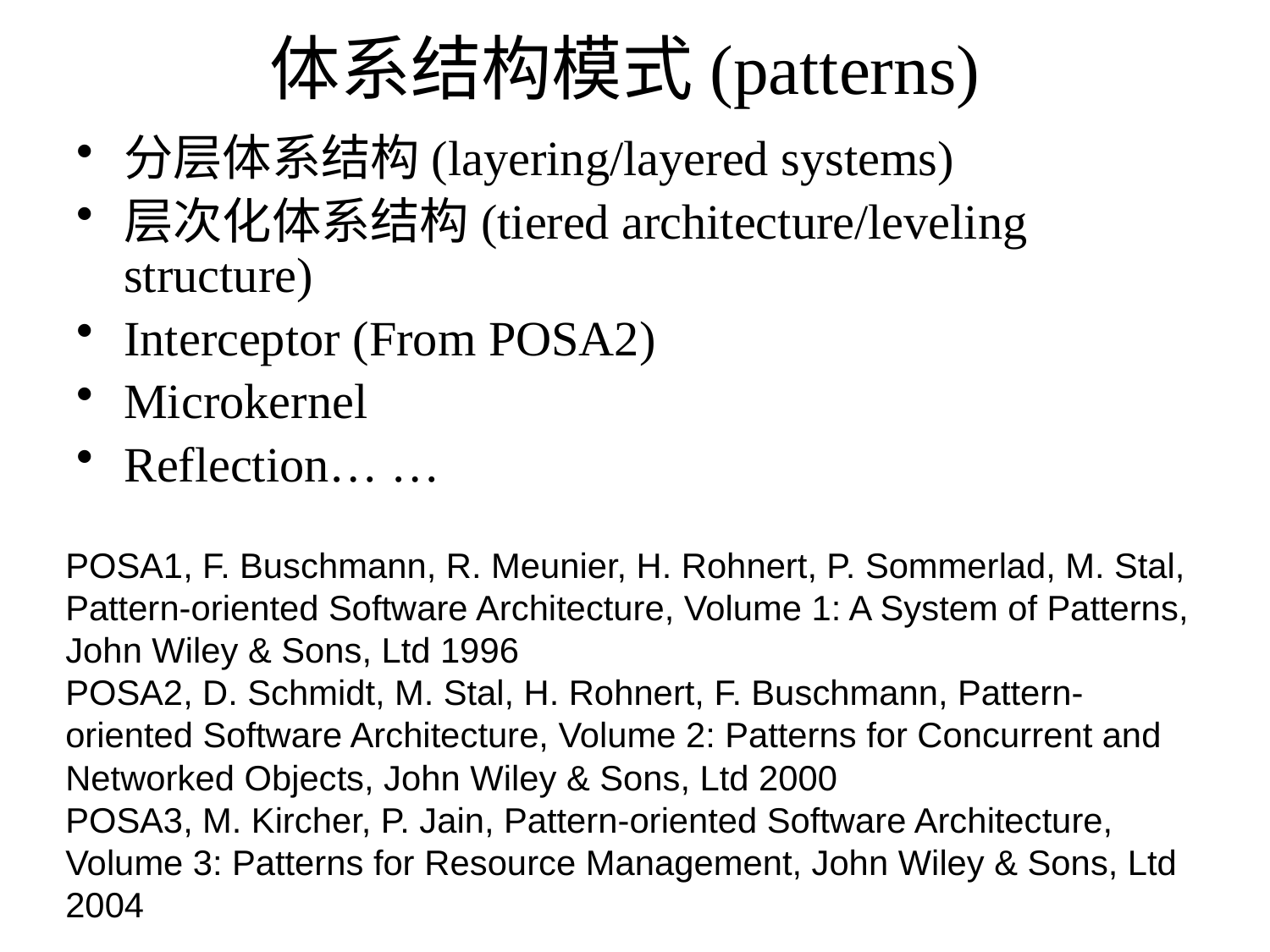

# 体系结构模式(patterns)
分层体系结构(layering/layered systems)
层次化体系结构(tiered architecture/leveling structure)
Interceptor (From POSA2)
Microkernel
Reflection… …
POSA1, F. Buschmann, R. Meunier, H. Rohnert, P. Sommerlad, M. Stal, Pattern-oriented Software Architecture, Volume 1: A System of Patterns, John Wiley & Sons, Ltd 1996
POSA2, D. Schmidt, M. Stal, H. Rohnert, F. Buschmann, Pattern-oriented Software Architecture, Volume 2: Patterns for Concurrent and Networked Objects, John Wiley & Sons, Ltd 2000
POSA3, M. Kircher, P. Jain, Pattern-oriented Software Architecture, Volume 3: Patterns for Resource Management, John Wiley & Sons, Ltd 2004